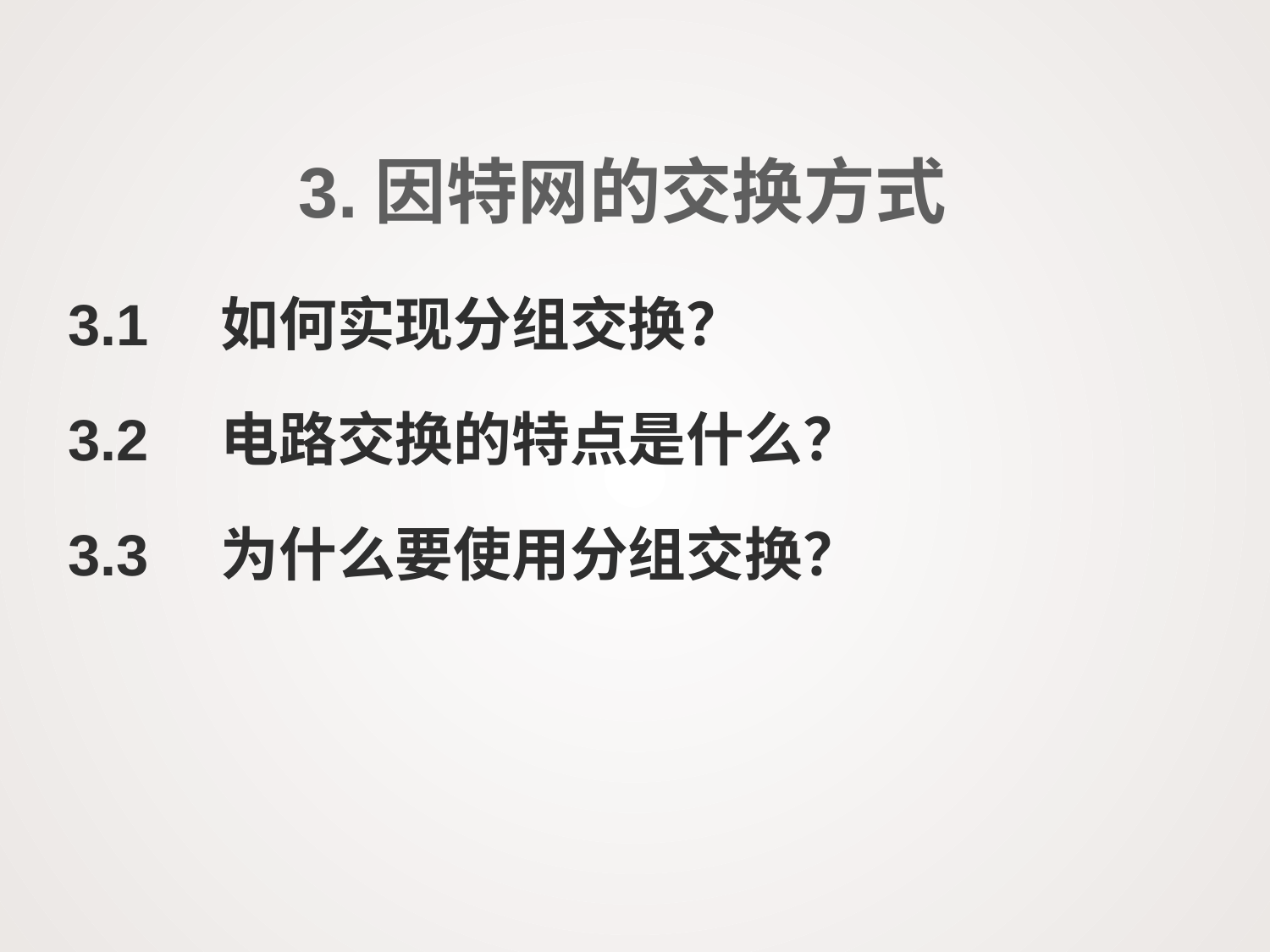

# 3.因特网的交换方式
3.1　如何实现分组交换？
3.2　电路交换的特点是什么？
3.3　为什么要使用分组交换？